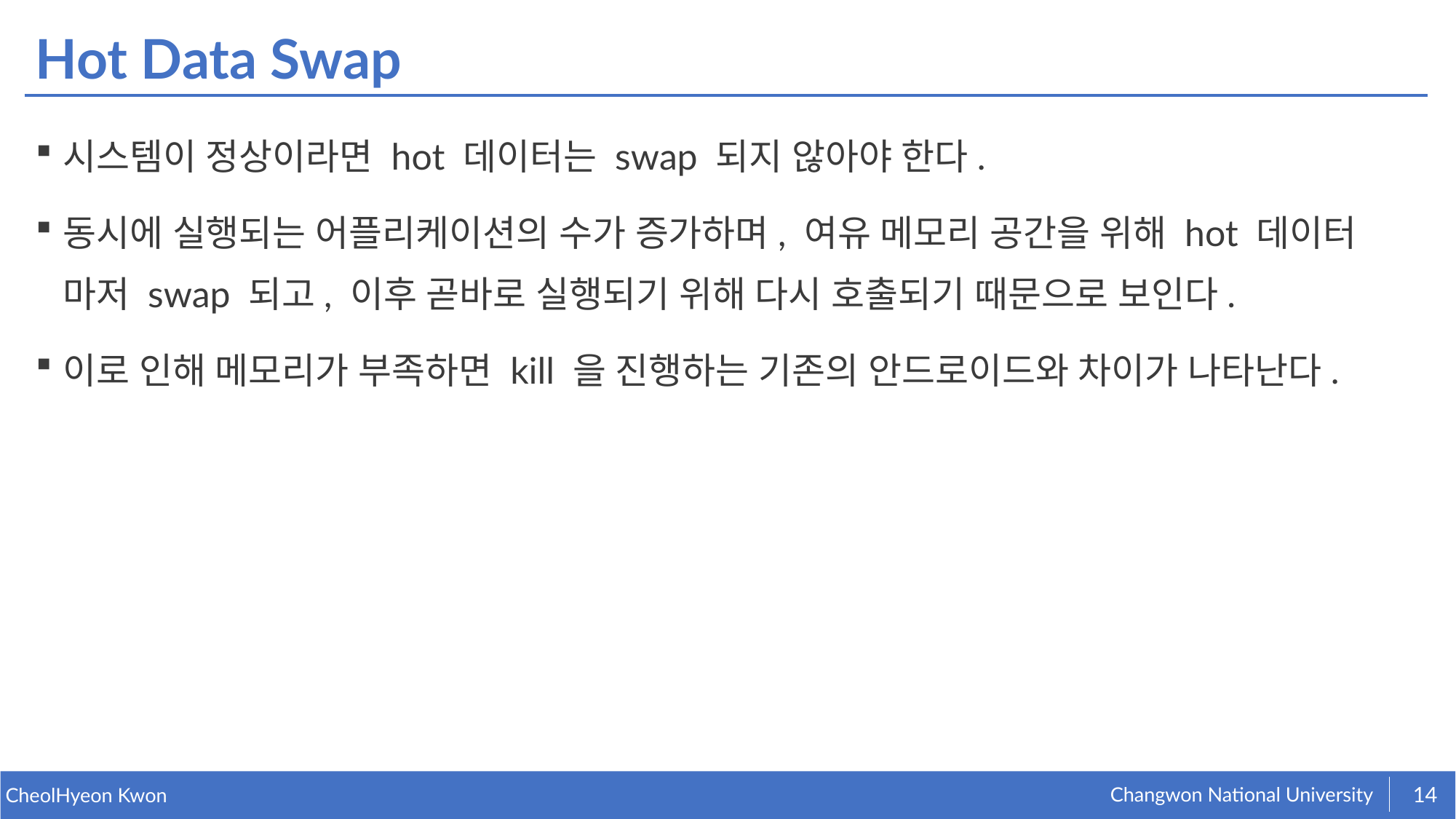

# Hot Data Swap
시스템이 정상이라면 hot 데이터는 swap 되지 않아야 한다.
동시에 실행되는 어플리케이션의 수가 증가하며, 여유 메모리 공간을 위해 hot 데이터 마저 swap 되고, 이후 곧바로 실행되기 위해 다시 호출되기 때문으로 보인다.
이로 인해 메모리가 부족하면 kill 을 진행하는 기존의 안드로이드와 차이가 나타난다.
14